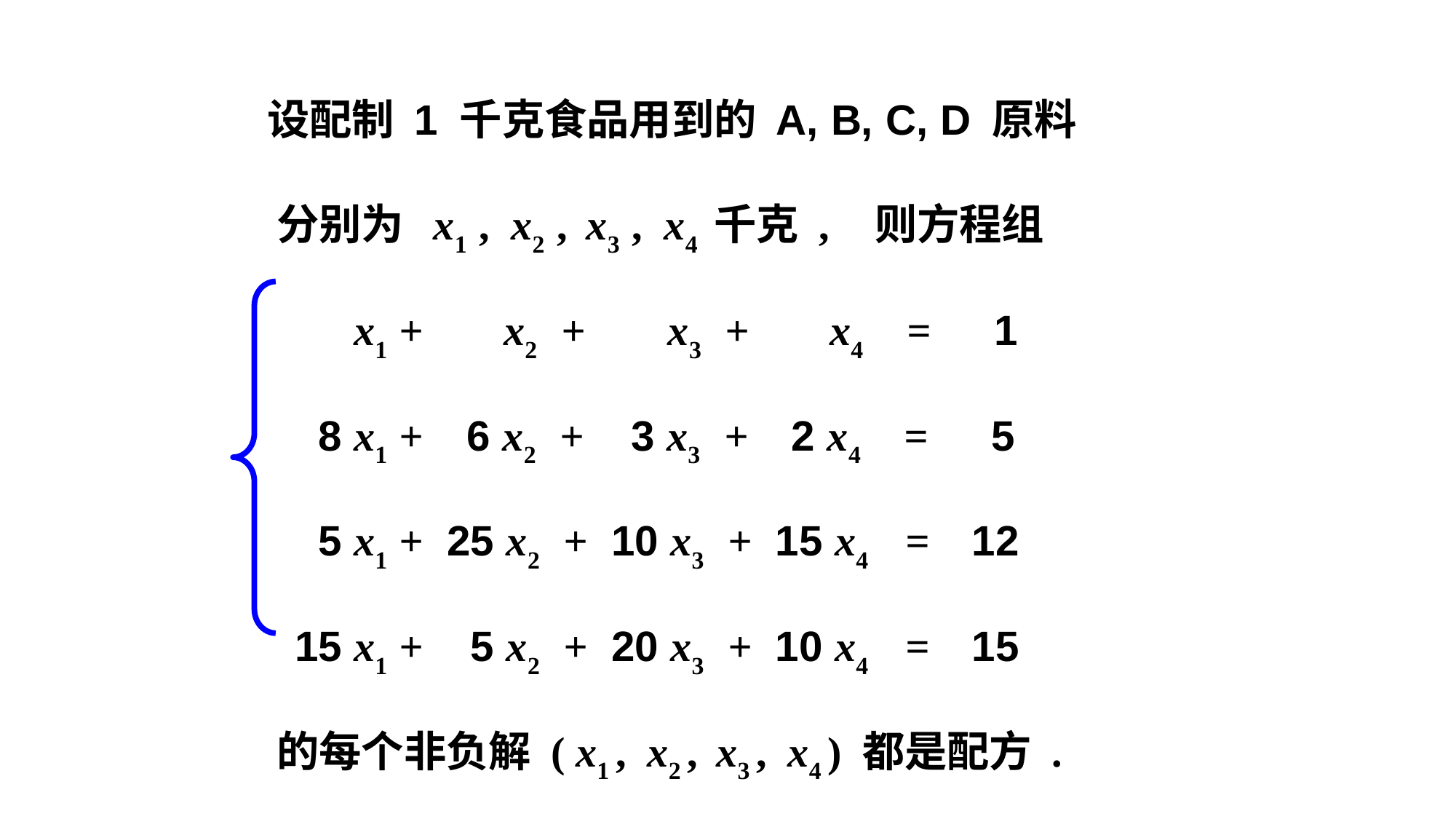

设配制 1 千克食品用到的 A,  B,  C,  D 原料
  分别为  x1  ,  x2  ,   x3  ,  x4 千克 ,   则方程组
         x1 +       x2  +       x3  +       x4       =      1
      8 x1 +    6 x2  +    3 x3  +    2 x4       =      5
      5 x1 +  25 x2  +  10 x3  +  15 x4      =    12
    15 x1 +    5 x2  +  20 x3  +  10 x4      =    15
  的每个非负解 ( x1 ,  x2 ,   x3 ,  x4 ) 都是配方 .